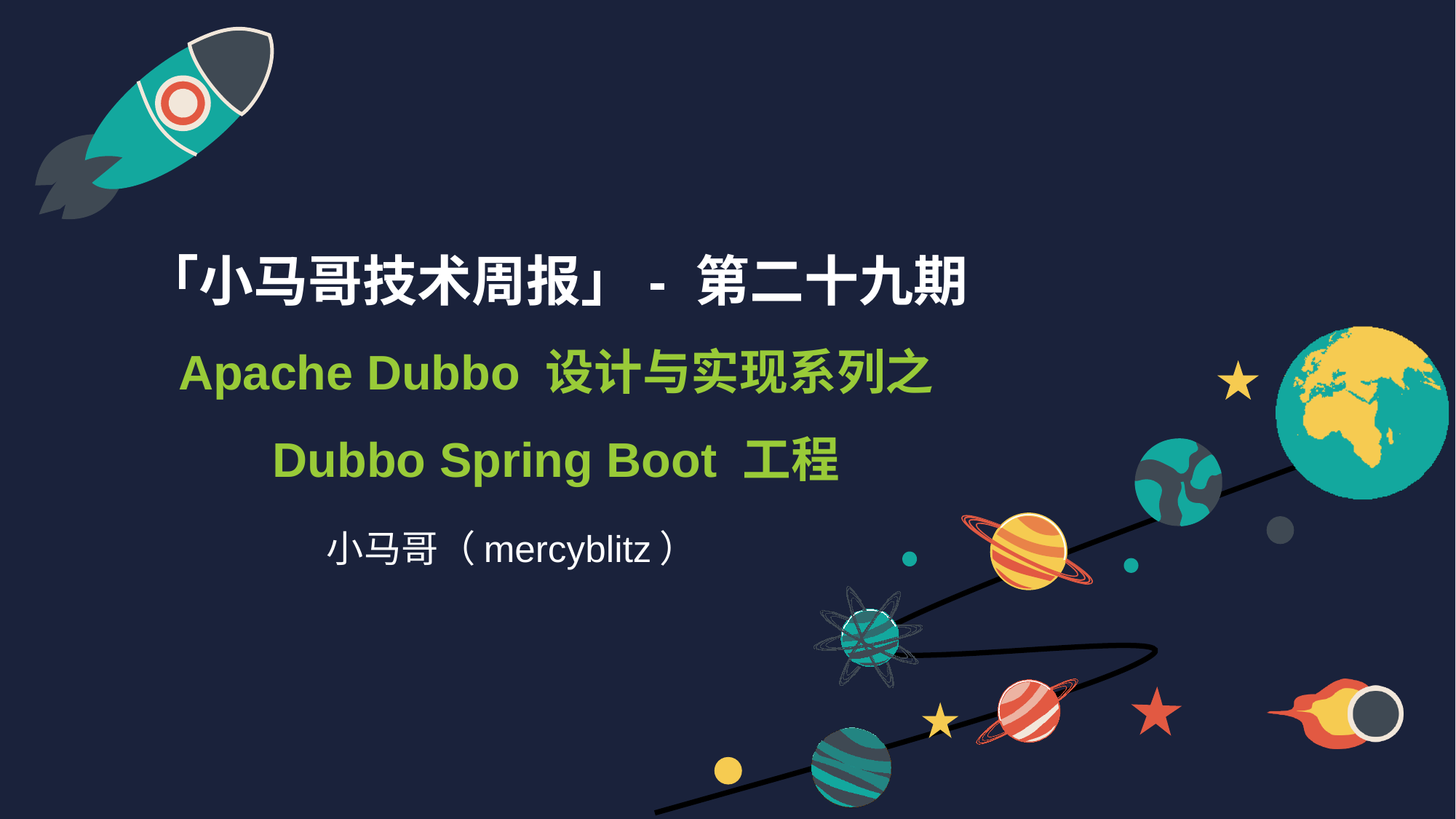

# 「小马哥技术周报」- 第二十九期 Apache Dubbo 设计与实现系列之 Dubbo Spring Boot 工程
小马哥（mercyblitz）